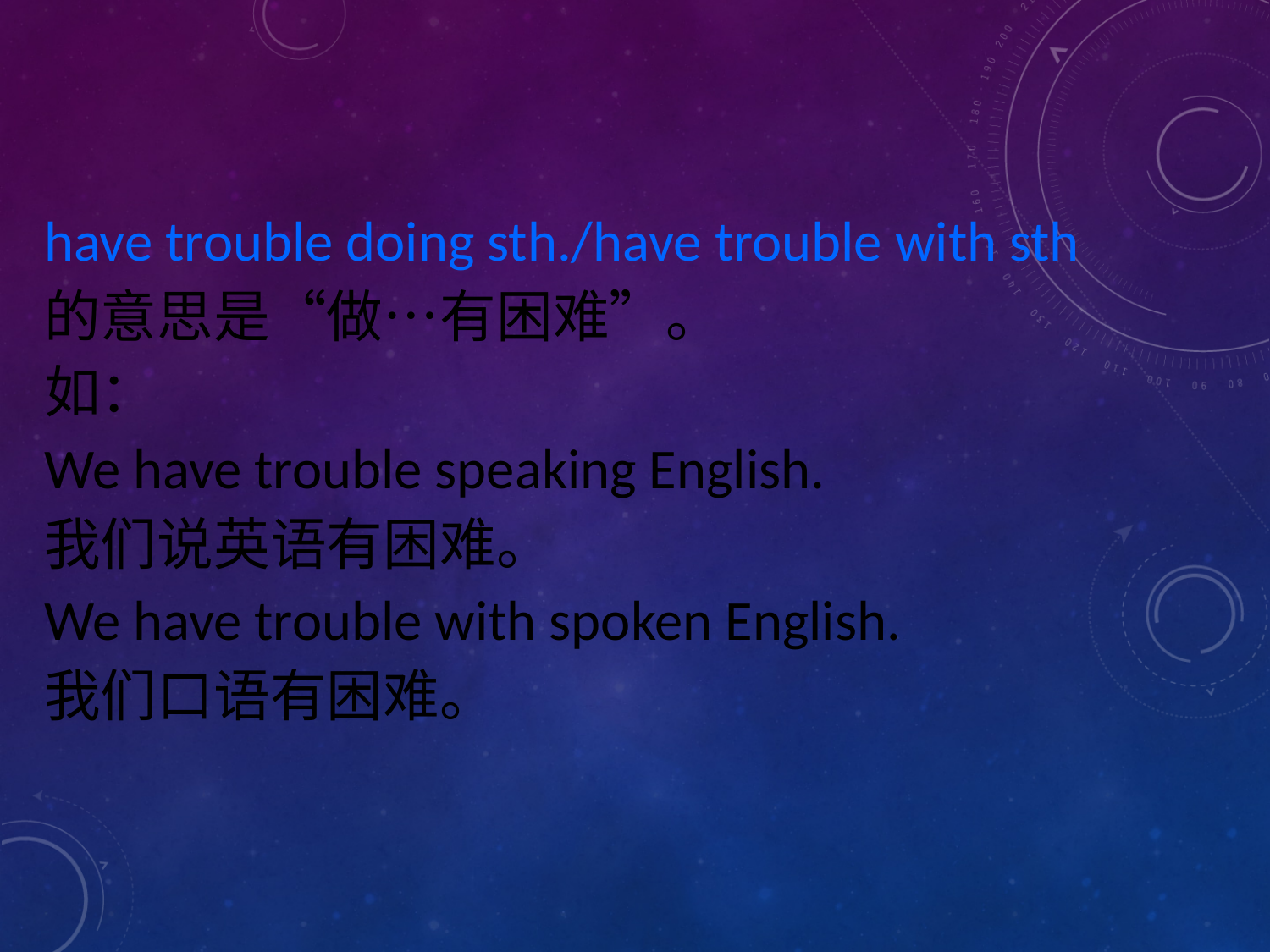

have trouble doing sth./have trouble with sth
的意思是“做…有困难”。
如：
We have trouble speaking English.
我们说英语有困难。
We have trouble with spoken English.
我们口语有困难。